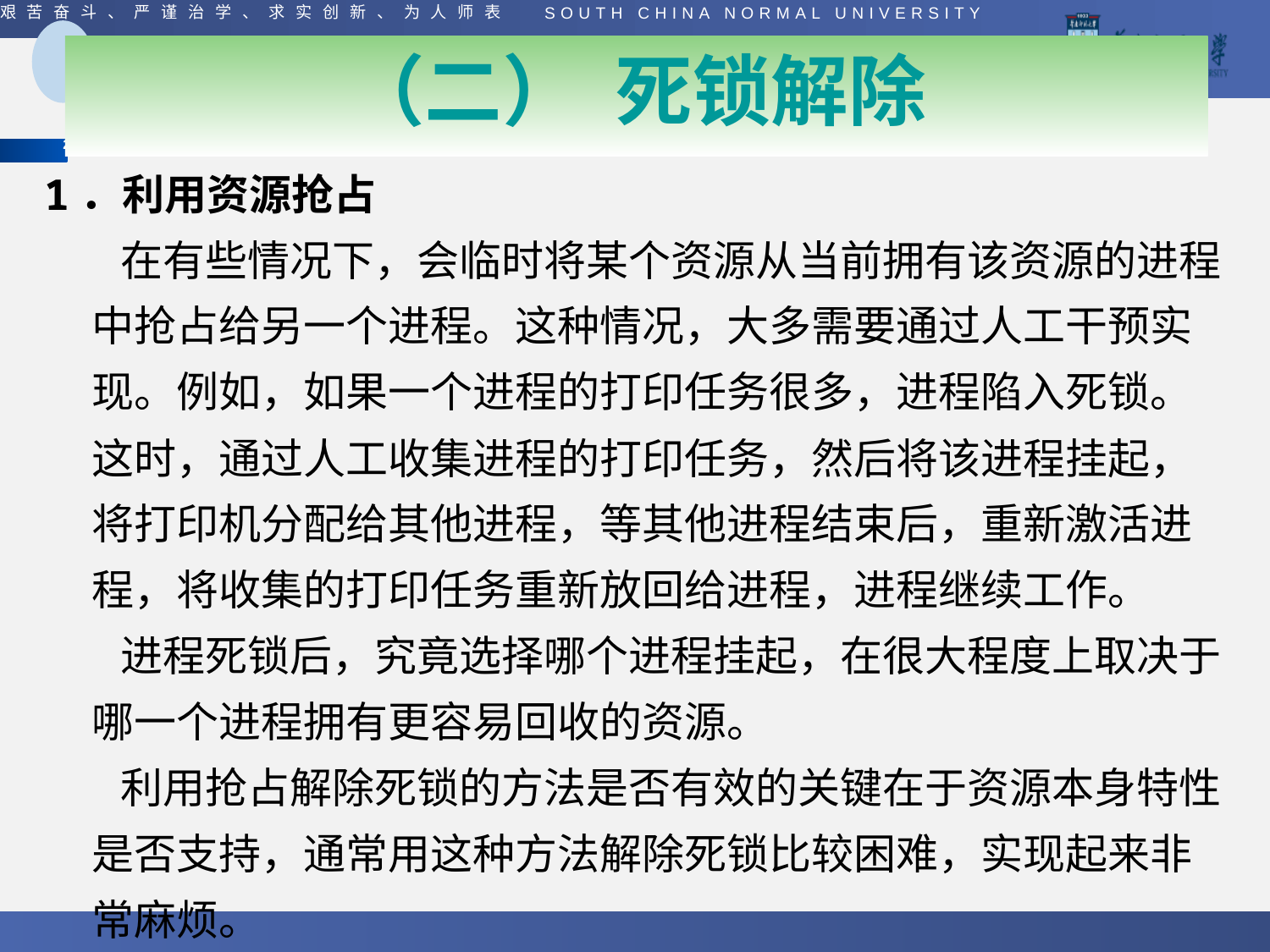

（二）  死锁解除
1．利用资源抢占
       在有些情况下，会临时将某个资源从当前拥有该资源的进程中抢占给另一个进程。这种情况，大多需要通过人工干预实现。例如，如果一个进程的打印任务很多，进程陷入死锁。这时，通过人工收集进程的打印任务，然后将该进程挂起，将打印机分配给其他进程，等其他进程结束后，重新激活进程，将收集的打印任务重新放回给进程，进程继续工作。
       进程死锁后，究竟选择哪个进程挂起，在很大程度上取决于哪一个进程拥有更容易回收的资源。
       利用抢占解除死锁的方法是否有效的关键在于资源本身特性是否支持，通常用这种方法解除死锁比较困难，实现起来非常麻烦。

284